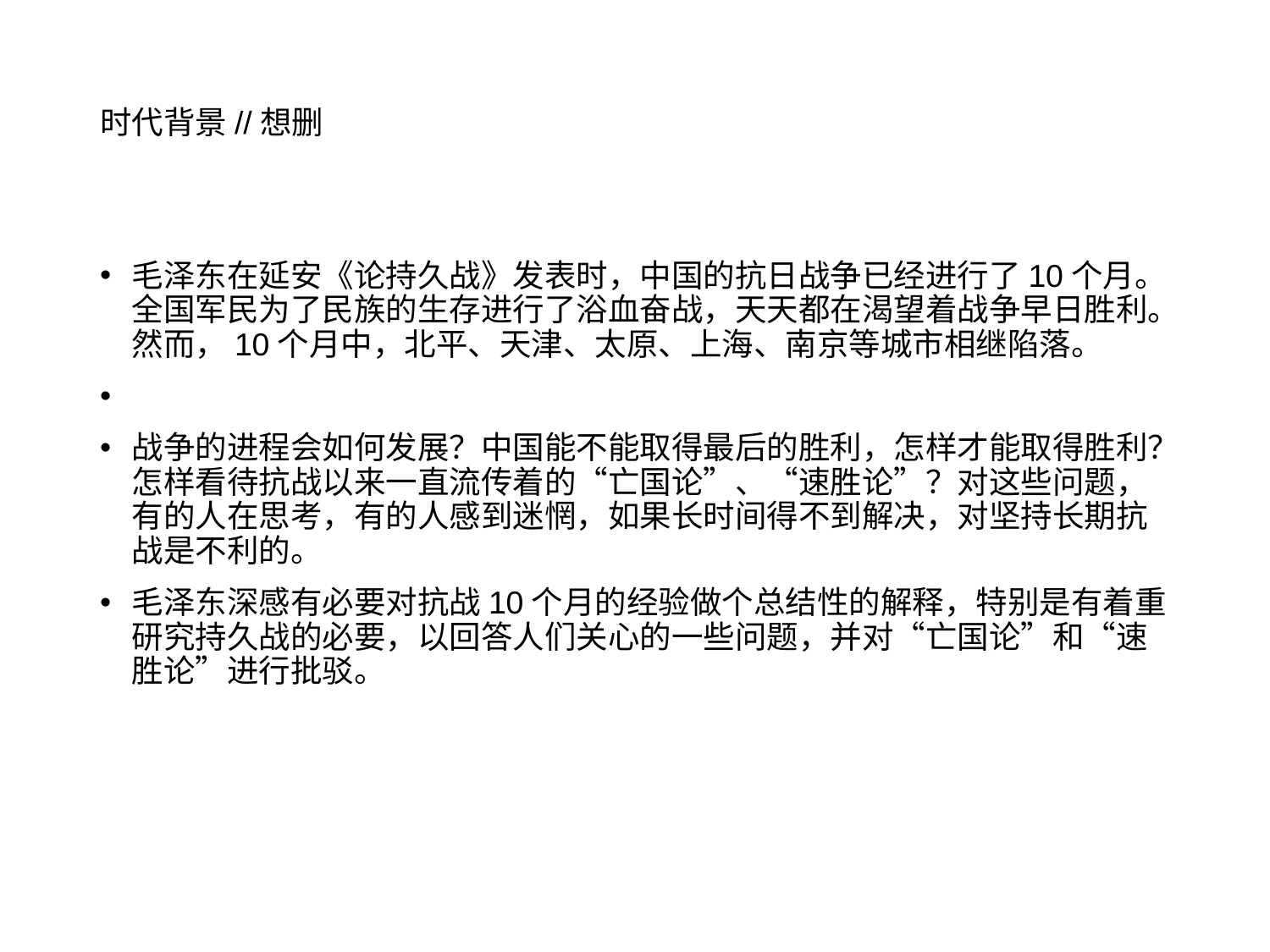

# 时代背景//想删
毛泽东在延安《论持久战》发表时，中国的抗日战争已经进行了10个月。全国军民为了民族的生存进行了浴血奋战，天天都在渴望着战争早日胜利。然而，10个月中，北平、天津、太原、上海、南京等城市相继陷落。

战争的进程会如何发展？中国能不能取得最后的胜利，怎样才能取得胜利？怎样看待抗战以来一直流传着的“亡国论”、“速胜论”？对这些问题，有的人在思考，有的人感到迷惘，如果长时间得不到解决，对坚持长期抗战是不利的。
毛泽东深感有必要对抗战10个月的经验做个总结性的解释，特别是有着重研究持久战的必要，以回答人们关心的一些问题，并对“亡国论”和“速胜论”进行批驳。